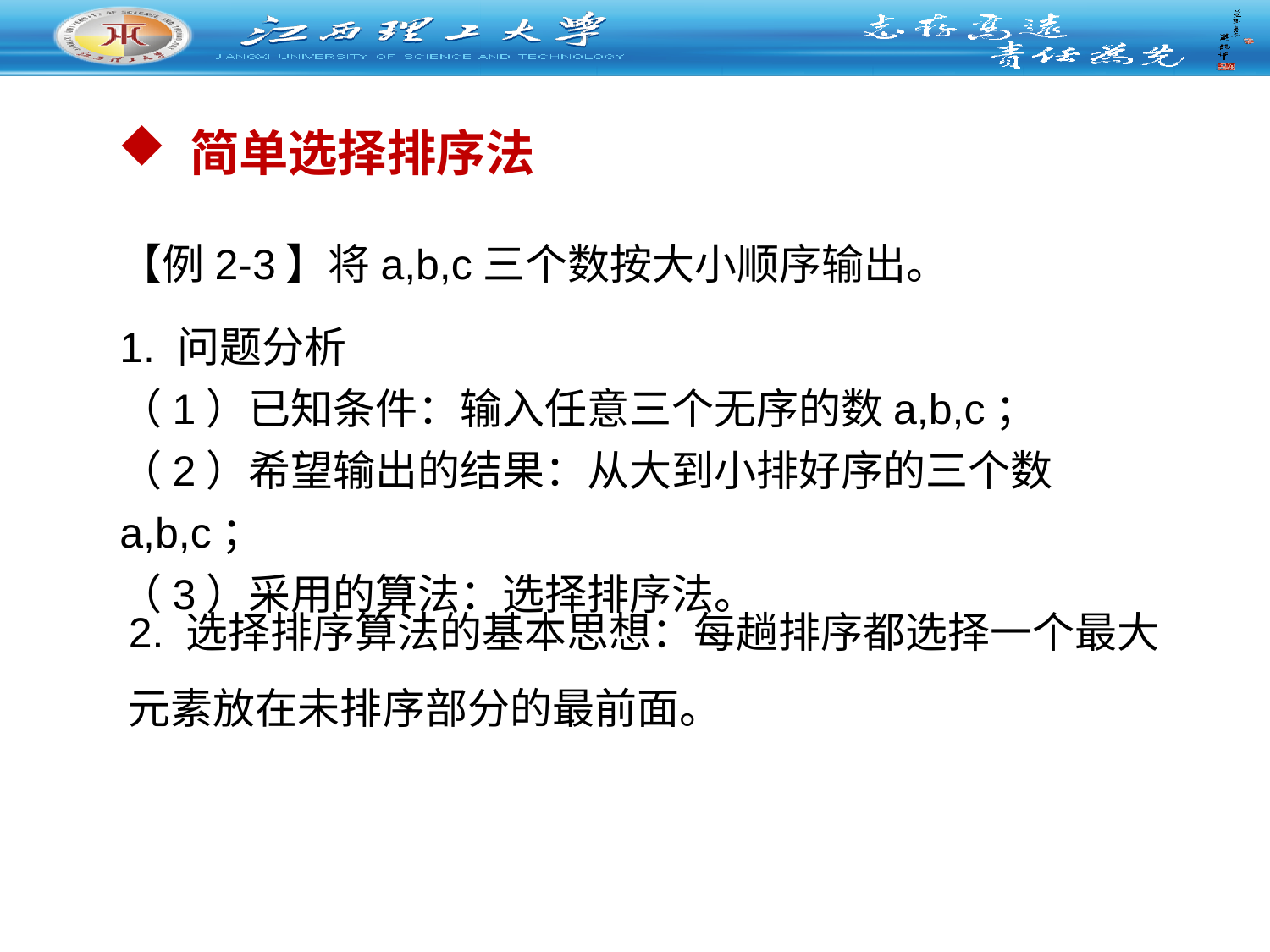

简单选择排序法
【例2-3】将a,b,c三个数按大小顺序输出。
1. 问题分析
（1）已知条件：输入任意三个无序的数a,b,c；
（2）希望输出的结果：从大到小排好序的三个数a,b,c；
（3）采用的算法：选择排序法。
2. 选择排序算法的基本思想：每趟排序都选择一个最大元素放在未排序部分的最前面。